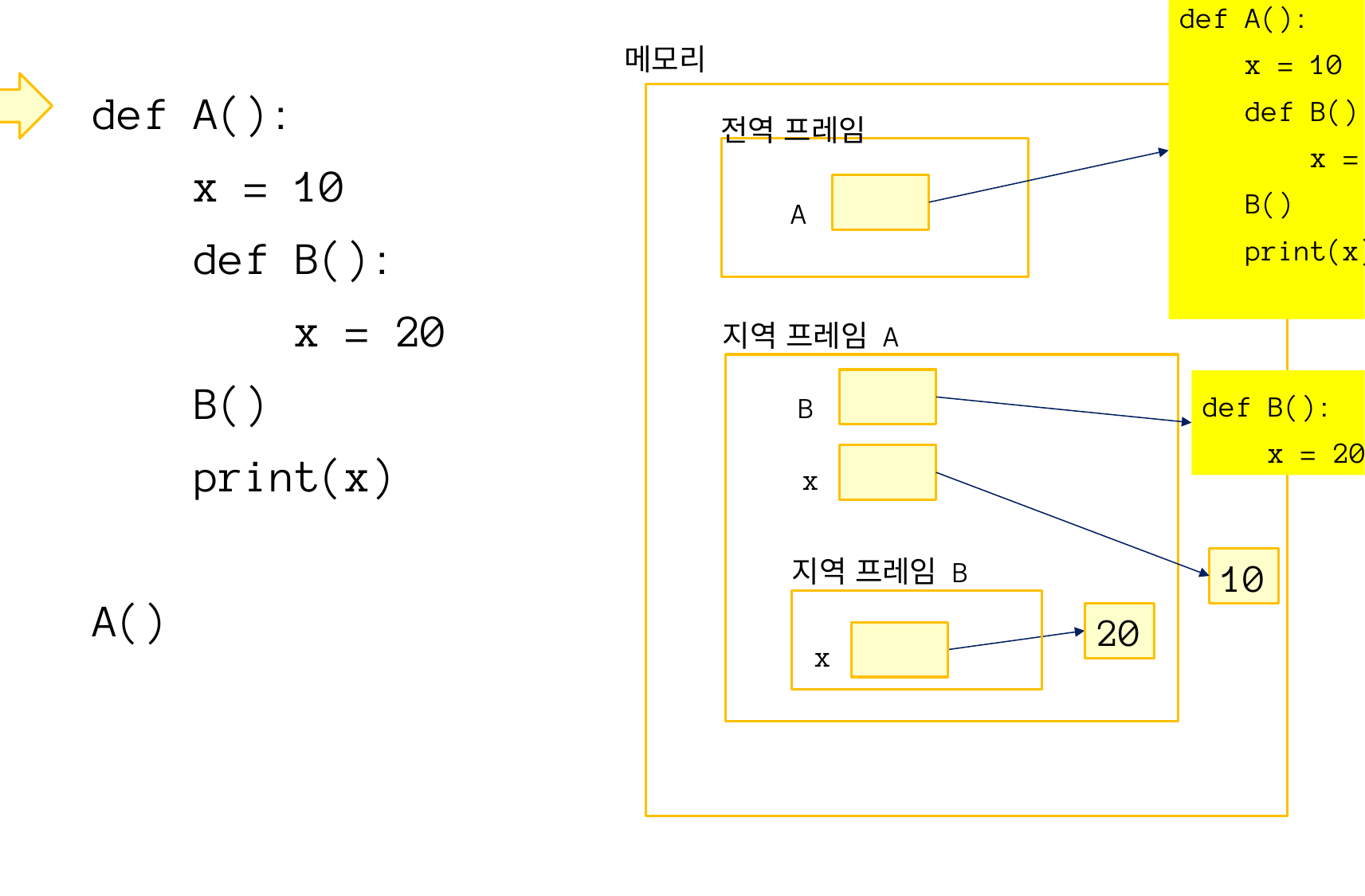

def A():
    x = 10
    def B():
        x = 20
    B()
    print(x)

메모리
PC

def A():
    x = 10
    def B():
        x = 20
    B()
    print(x)

A()

전역 프레임

A
지역 프레임 A

def B():
    x = 20
B
x

지역 프레임 B
10

20
x